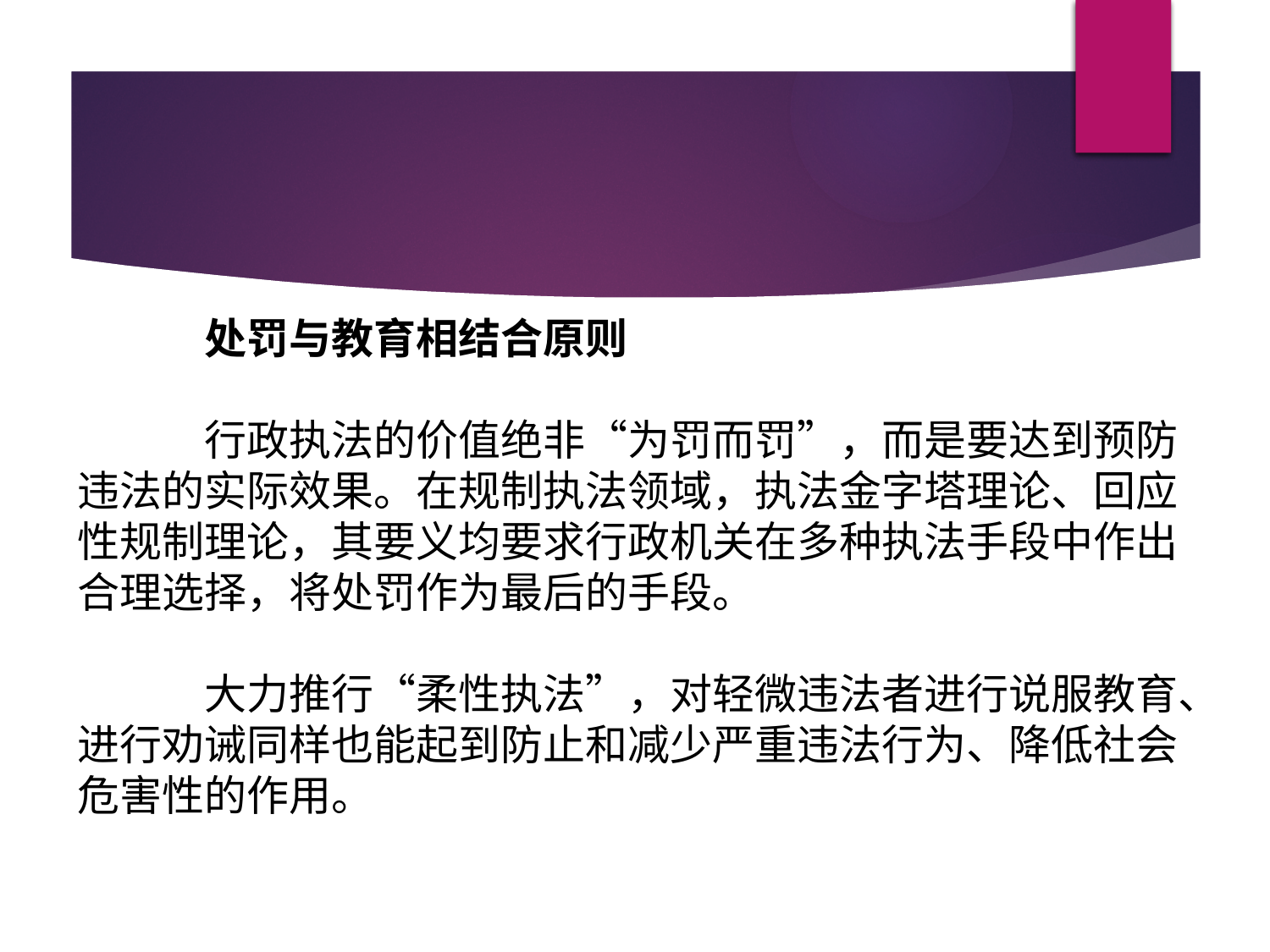

处罚与教育相结合原则

	行政执法的价值绝非“为罚而罚”，而是要达到预防违法的实际效果。在规制执法领域，执法金字塔理论、回应性规制理论，其要义均要求行政机关在多种执法手段中作出合理选择，将处罚作为最后的手段。

	大力推行“柔性执法”，对轻微违法者进行说服教育、进行劝诫同样也能起到防止和减少严重违法行为、降低社会危害性的作用。